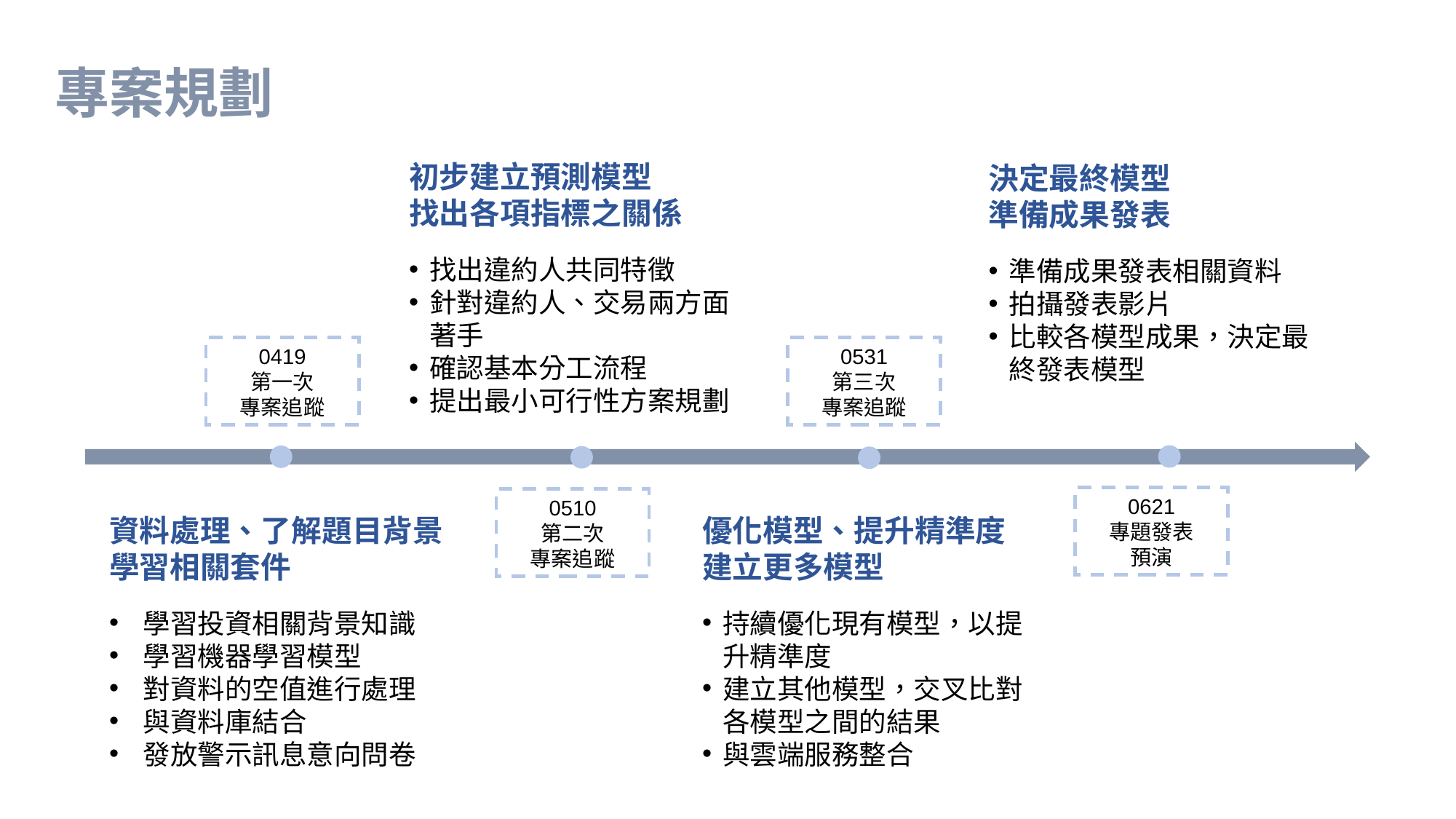

# 專案規劃
初步建立預測模型
找出各項指標之關係

找出違約人共同特徵
針對違約人、交易兩方面著手
確認基本分工流程
提出最小可行性方案規劃
決定最終模型
準備成果發表

準備成果發表相關資料
拍攝發表影片
比較各模型成果，決定最終發表模型

0419
第一次
專案追蹤
0531
第三次
專案追蹤

0621
專題發表
預演
0510
第二次
專案追蹤
資料處理、了解題目背景
學習相關套件

學習投資相關背景知識
學習機器學習模型
對資料的空值進行處理
與資料庫結合
發放警示訊息意向問卷
優化模型、提升精準度
建立更多模型

持續優化現有模型，以提升精準度
建立其他模型，交叉比對各模型之間的結果
與雲端服務整合